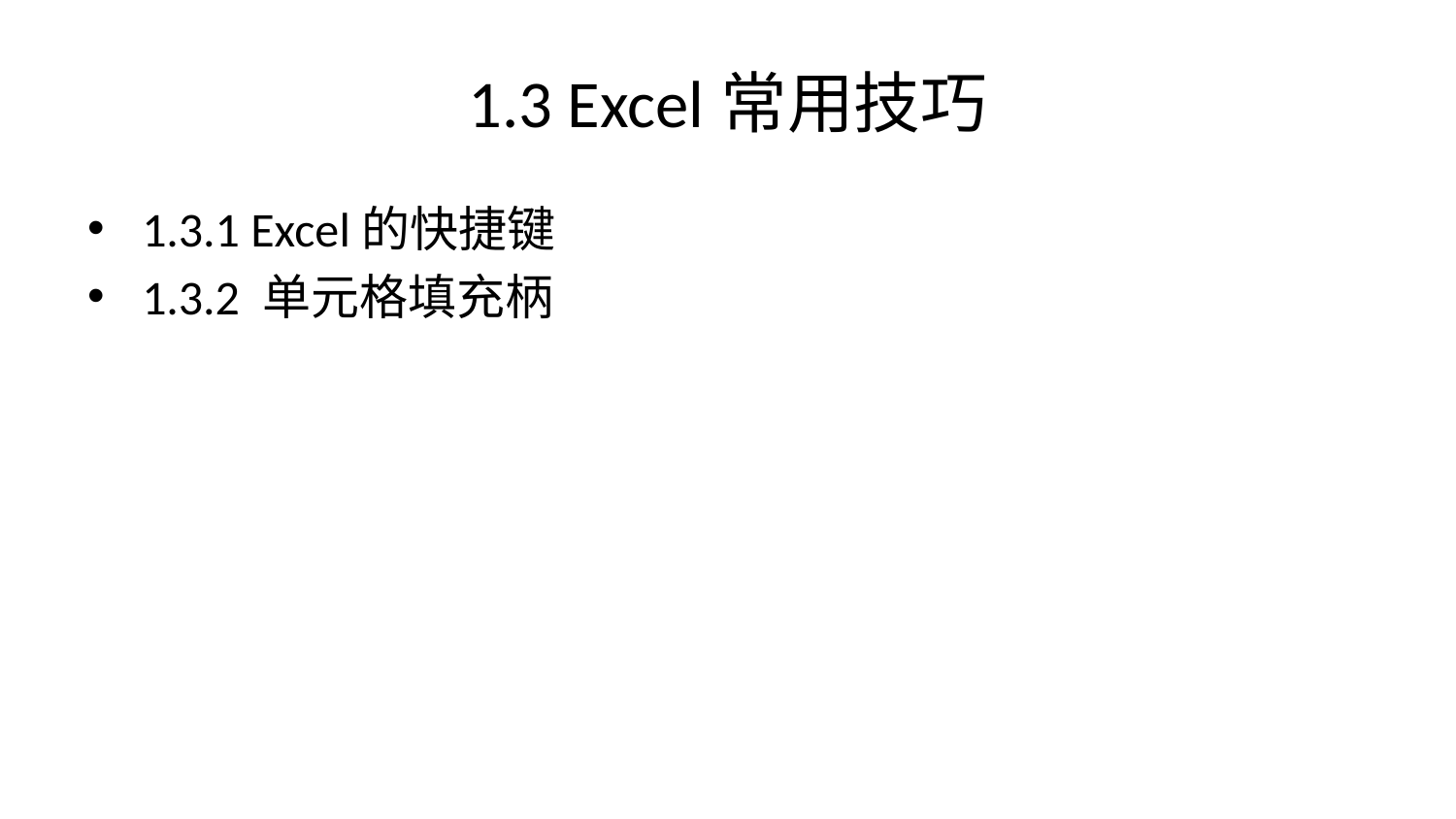

# 1.3 Excel常用技巧
1.3.1 Excel的快捷键
1.3.2 单元格填充柄